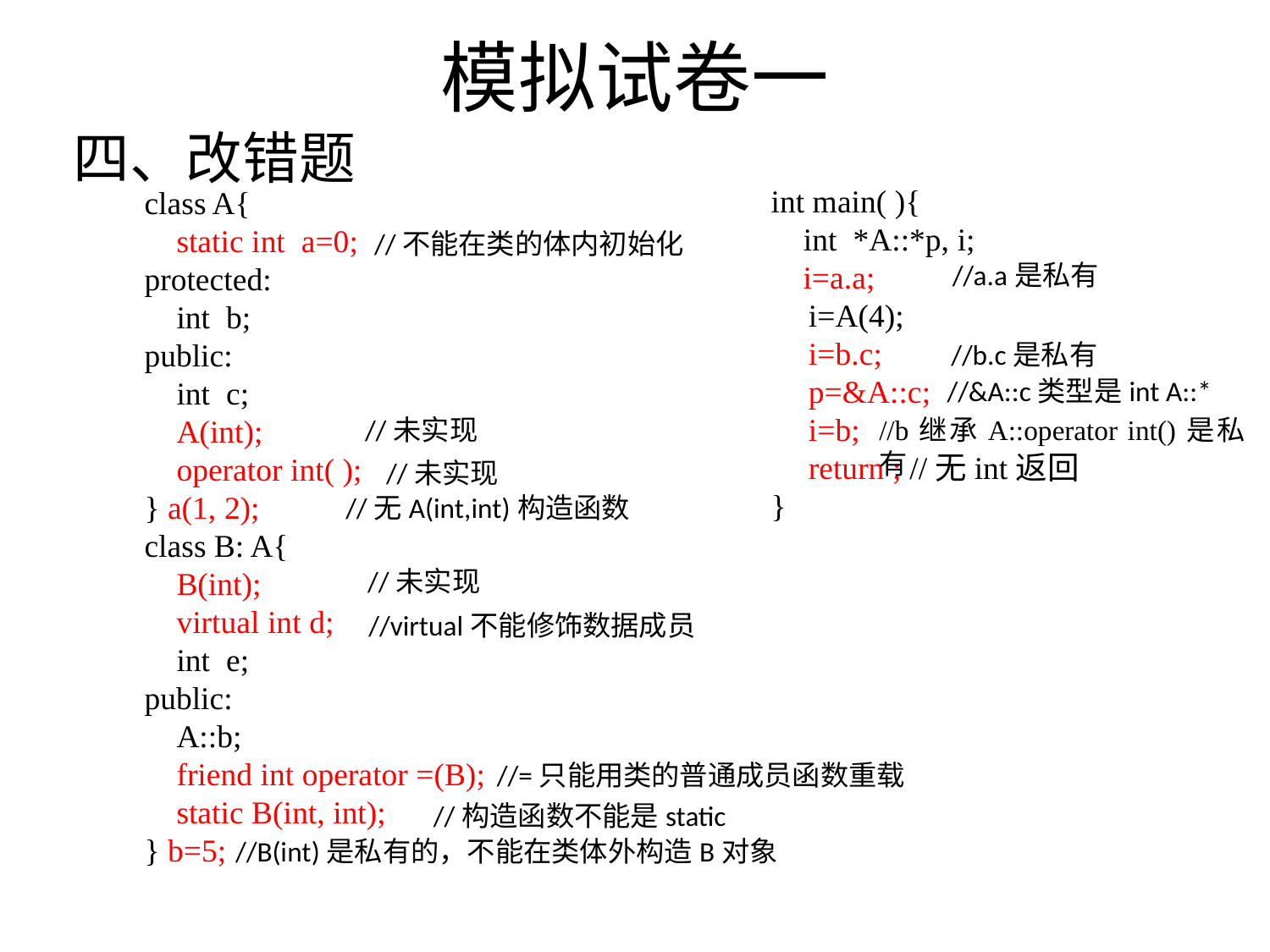

# 模拟试卷一
四、改错题
int main( ){
	int  *A::*p, i;
    i=a.a;
i=A(4);
i=b.c;
p=&A::c;
i=b;
return ; //无int返回
}
class A{
    static int  a=0;
protected:
    int  b;
public:
    int  c;
    A(int);
    operator int( );
} a(1, 2);
class B: A{
    B(int);
    virtual int d;
    int  e;
public:
    A::b;
    friend int operator =(B);
    static B(int, int);
} b=5;
//不能在类的体内初始化
//a.a是私有
//b.c是私有
//&A::c类型是int A::*
//b继承A::operator int()是私有
//未实现
//未实现
//无A(int,int)构造函数
//未实现
//virtual不能修饰数据成员
//=只能用类的普通成员函数重载
//构造函数不能是static
//B(int)是私有的，不能在类体外构造B对象